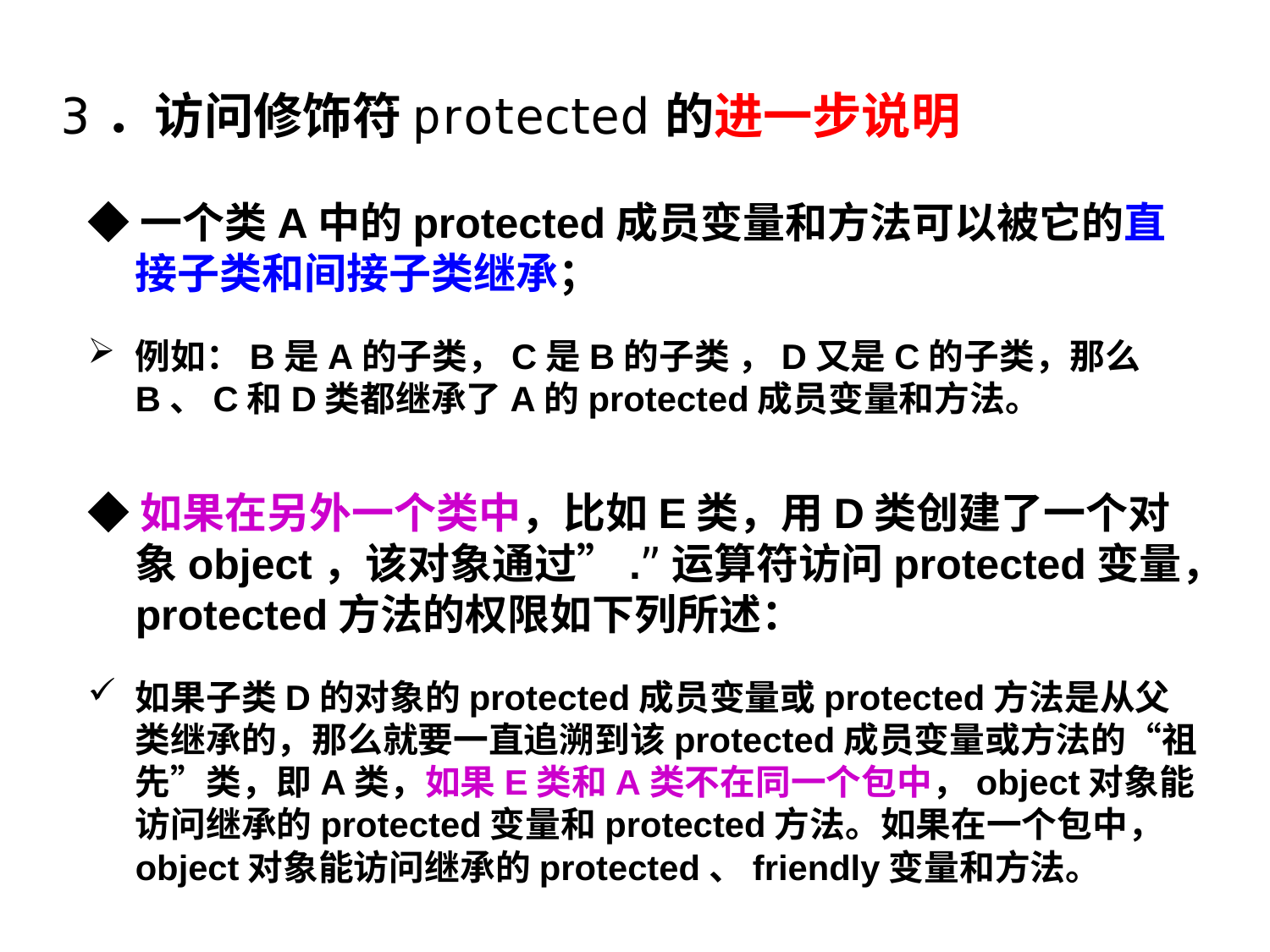

3．访问修饰符protected的进一步说明
◆一个类A中的protected成员变量和方法可以被它的直接子类和间接子类继承；

例如：B是A的子类，C是B的子类 ，D又是C的子类，那么B、C和D类都继承了A的protected成员变量和方法。

◆如果在另外一个类中，比如E类，用D类创建了一个对象object，该对象通过”.”运算符访问protected变量，protected方法的权限如下列所述：

如果子类D的对象的protected成员变量或protected方法是从父类继承的，那么就要一直追溯到该protected成员变量或方法的“祖先”类，即A类，如果E类和A类不在同一个包中，object对象能访问继承的protected变量和protected方法。如果在一个包中， object对象能访问继承的protected、friendly变量和方法。